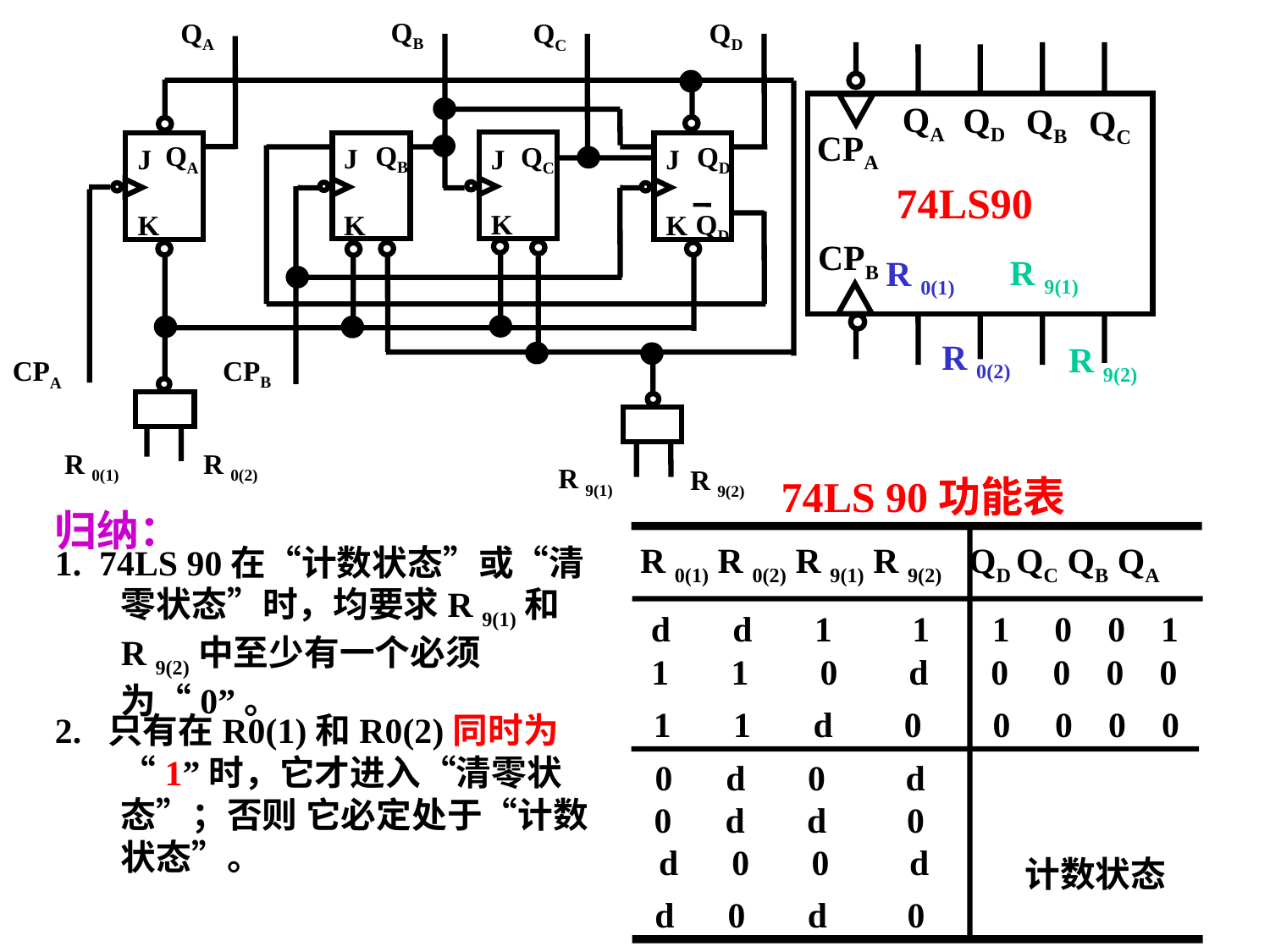

QB
QA
QD
QC

QB
QA

QD

QC

J
J
J
J

QD
K
K
K
K

CPB
CPA

R 0(1)
R 0(2)

R 9(1)
R 9(2)

QA
QD

QB
QC
CPA
74LS90
CPB
R 9(1)
R 0(1)

R 0(2)
R 9(2)
74LS 90功能表

R 0(1) R 0(2) R 9(1) R 9(2)   QD QC QB QA

     d       d       1         1       1     0    0    1
     1       1        0        d       0     0    0    0
     1       1       d        0        0     0    0    0
     0      d       0         d

     0      d       d         0
     d      0       0         d
计数状态
     d      0       d         0

归纳：
1.  74LS 90在“计数状态”或“清零状态”时，均要求R 9(1)和R 9(2)中至少有一个必须为“0”。
2.  只有在R0(1)和R0(2)同时为 “1”时，它才进入“清零状态”；否则 它必定处于“计数状态”。